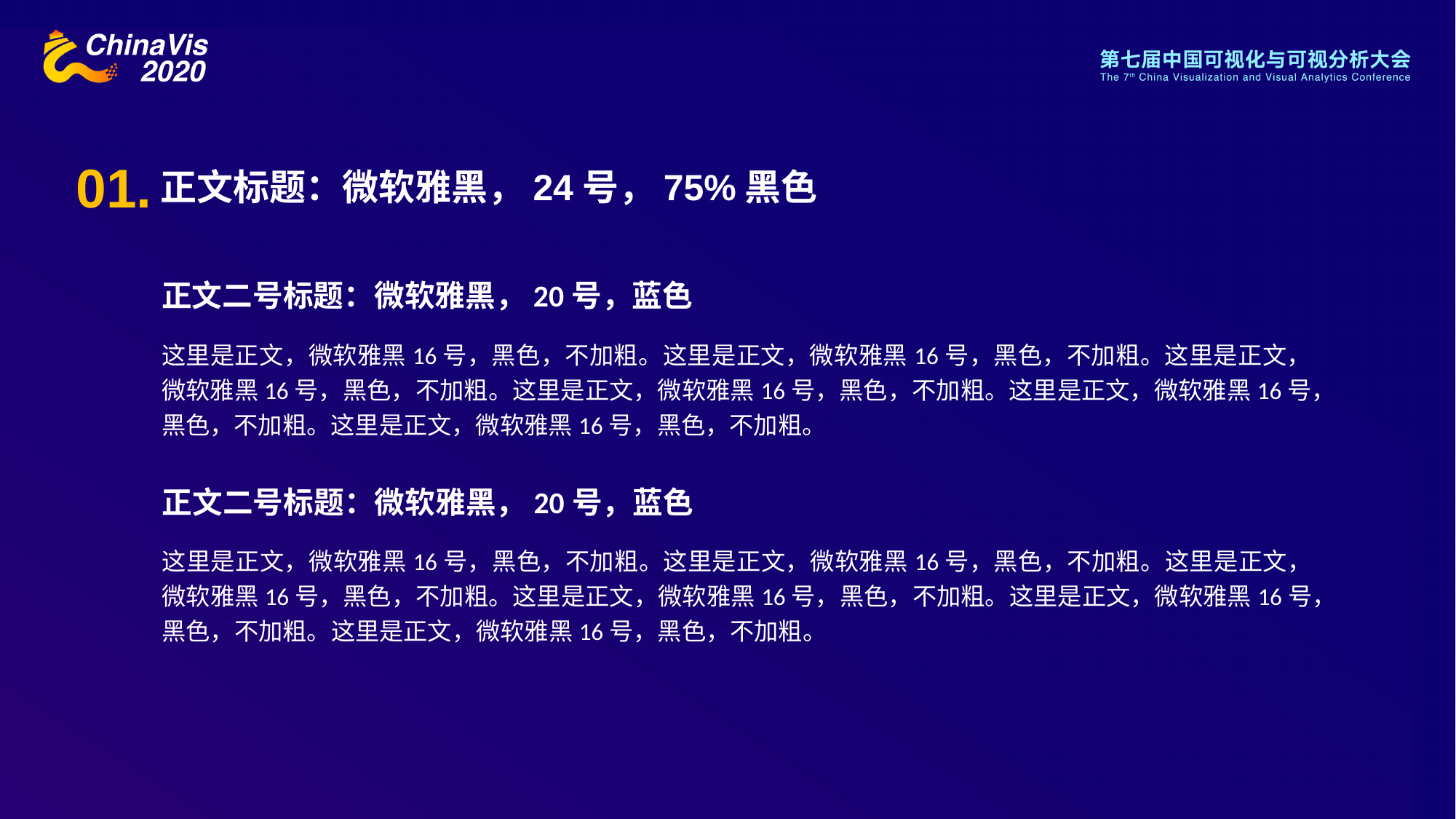

01.
正文标题：微软雅黑，24号，75%黑色
正文二号标题：微软雅黑，20号，蓝色
这里是正文，微软雅黑16号，黑色，不加粗。这里是正文，微软雅黑16号，黑色，不加粗。这里是正文，微软雅黑16号，黑色，不加粗。这里是正文，微软雅黑16号，黑色，不加粗。这里是正文，微软雅黑16号，黑色，不加粗。这里是正文，微软雅黑16号，黑色，不加粗。
正文二号标题：微软雅黑，20号，蓝色
这里是正文，微软雅黑16号，黑色，不加粗。这里是正文，微软雅黑16号，黑色，不加粗。这里是正文，微软雅黑16号，黑色，不加粗。这里是正文，微软雅黑16号，黑色，不加粗。这里是正文，微软雅黑16号，黑色，不加粗。这里是正文，微软雅黑16号，黑色，不加粗。